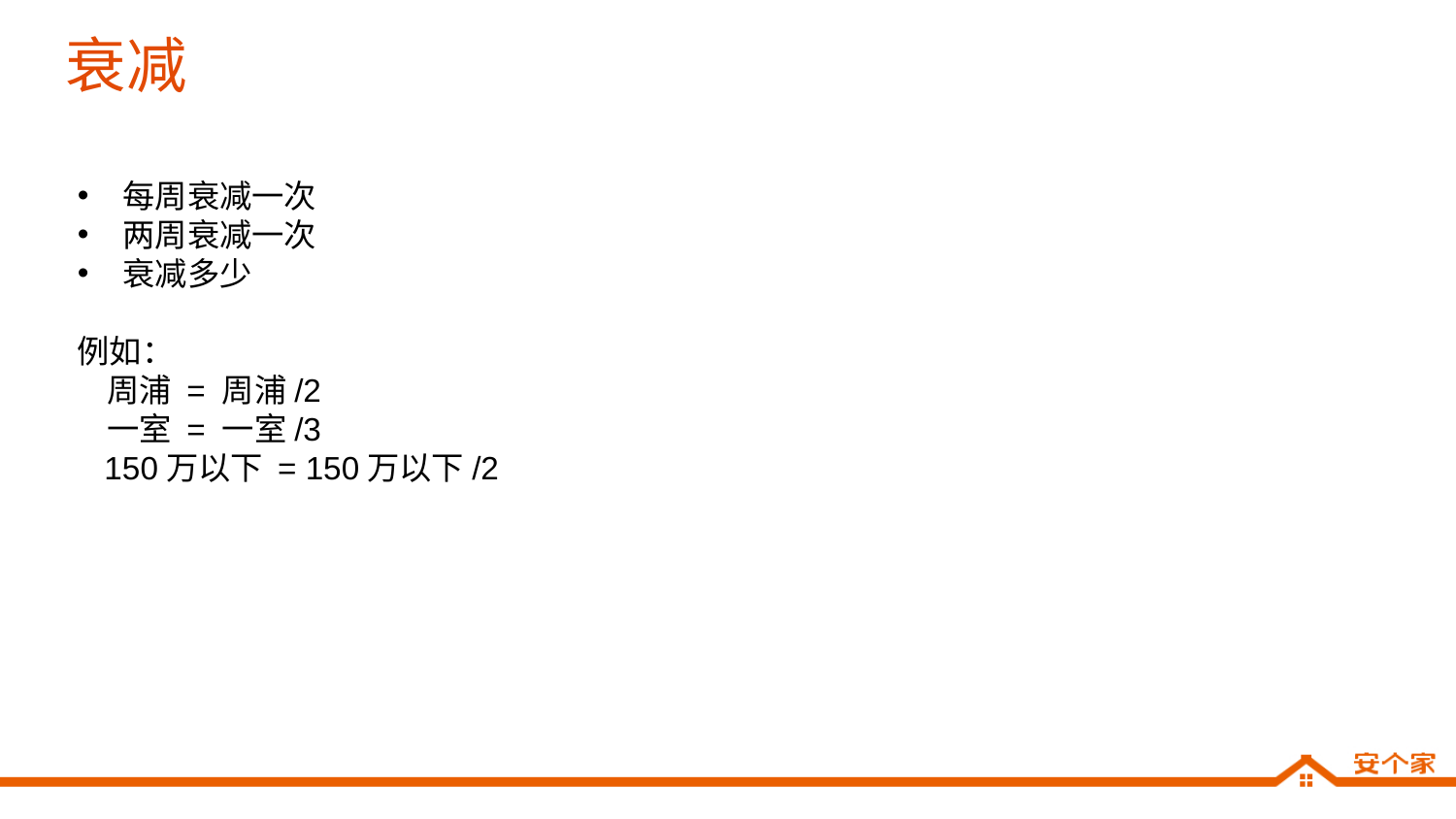

# 衰减
每周衰减一次
两周衰减一次
衰减多少

例如：
   周浦 = 周浦/2
   一室 = 一室/3
   150万以下 = 150万以下/2